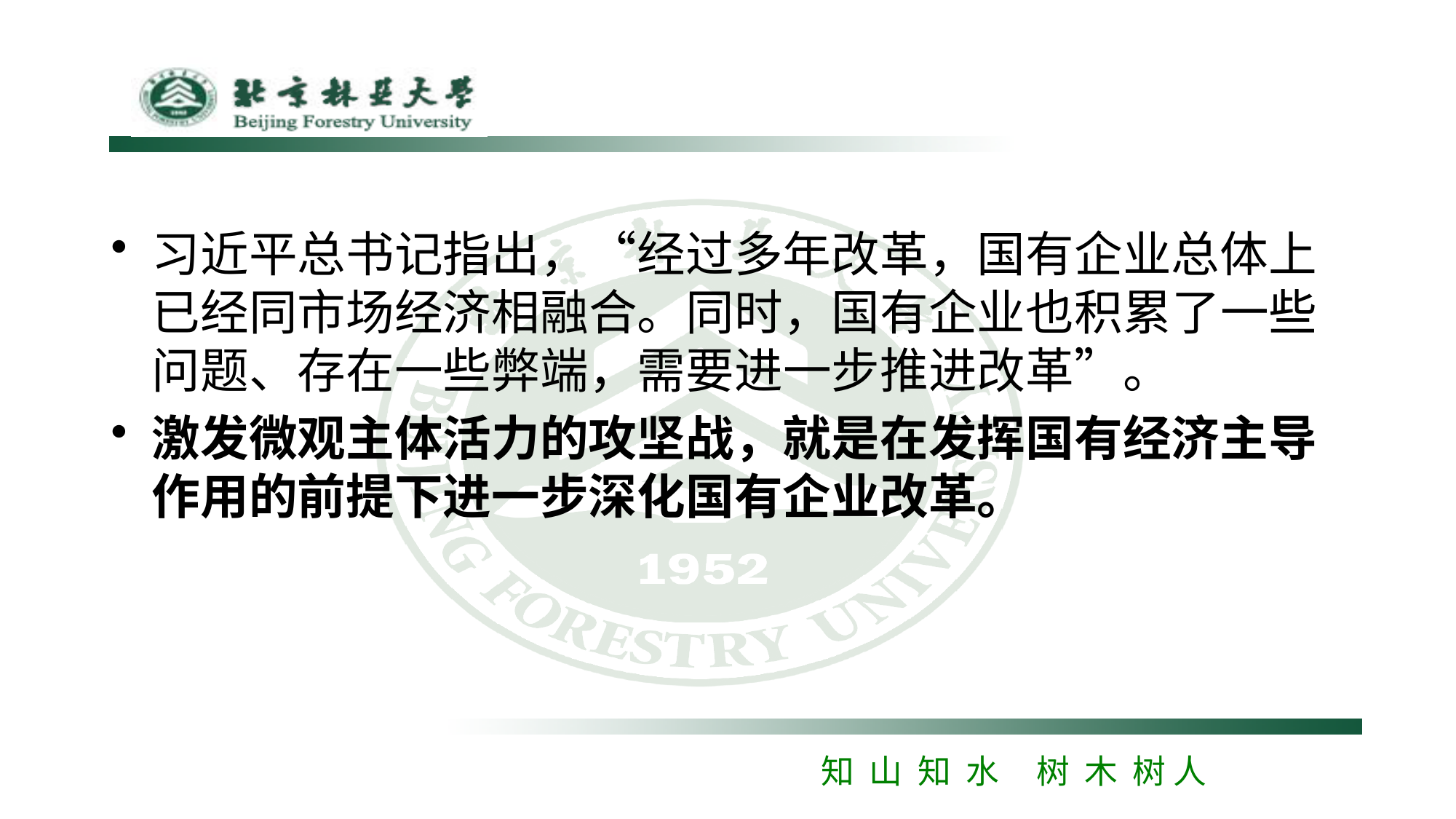

#
习近平总书记指出，“经过多年改革，国有企业总体上已经同市场经济相融合。同时，国有企业也积累了一些问题、存在一些弊端，需要进一步推进改革”。
激发微观主体活力的攻坚战，就是在发挥国有经济主导作用的前提下进一步深化国有企业改革。